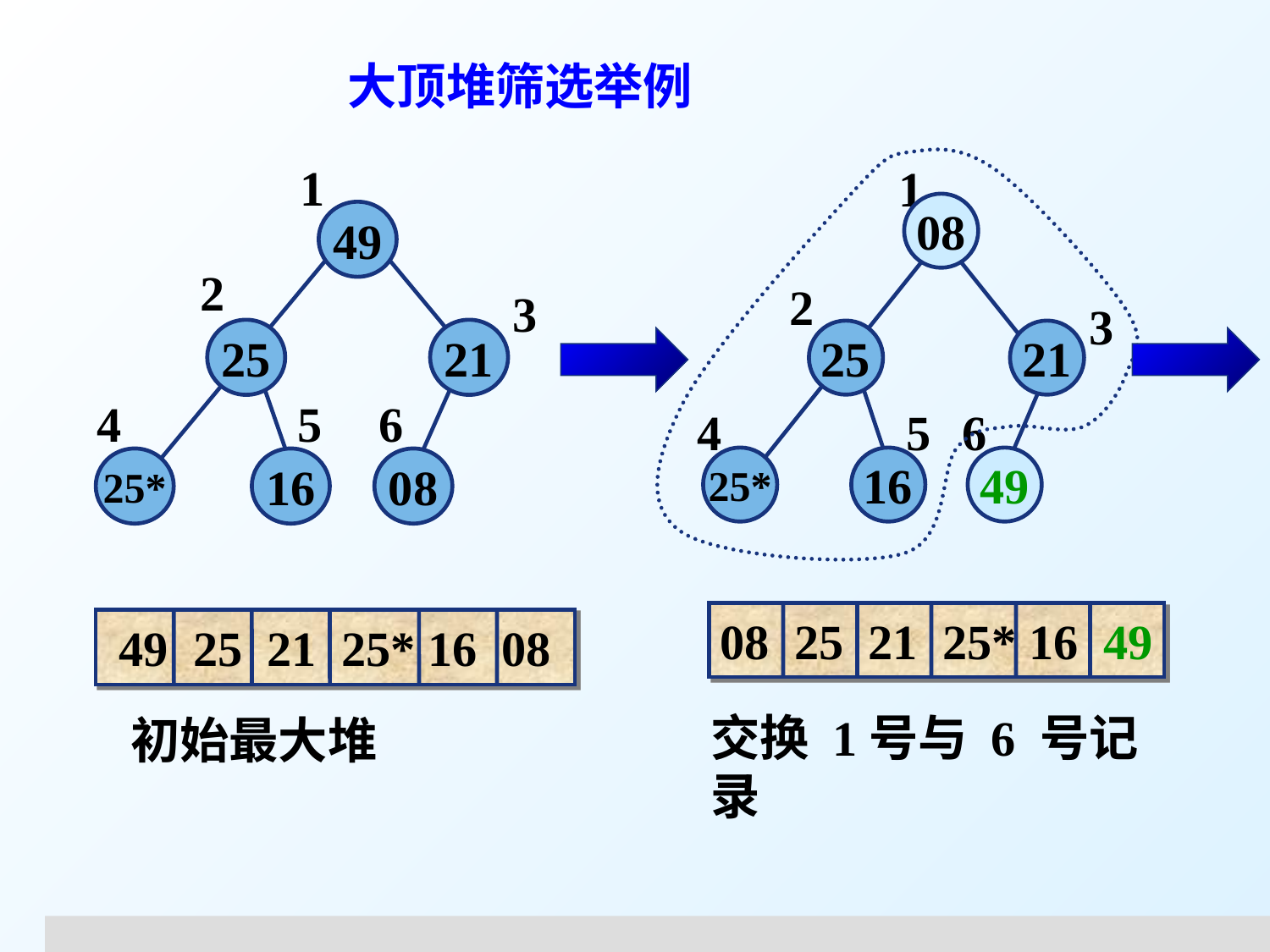

大顶堆筛选举例

08
49
1

2
3
25
21

4
5
6
25*
16
1
49

2

3
25
21

4
5
6
25*
16
08
49  25  21  25* 16  08

初始最大堆

08  25  21  25* 16  49

交换 1号与 6 号记录